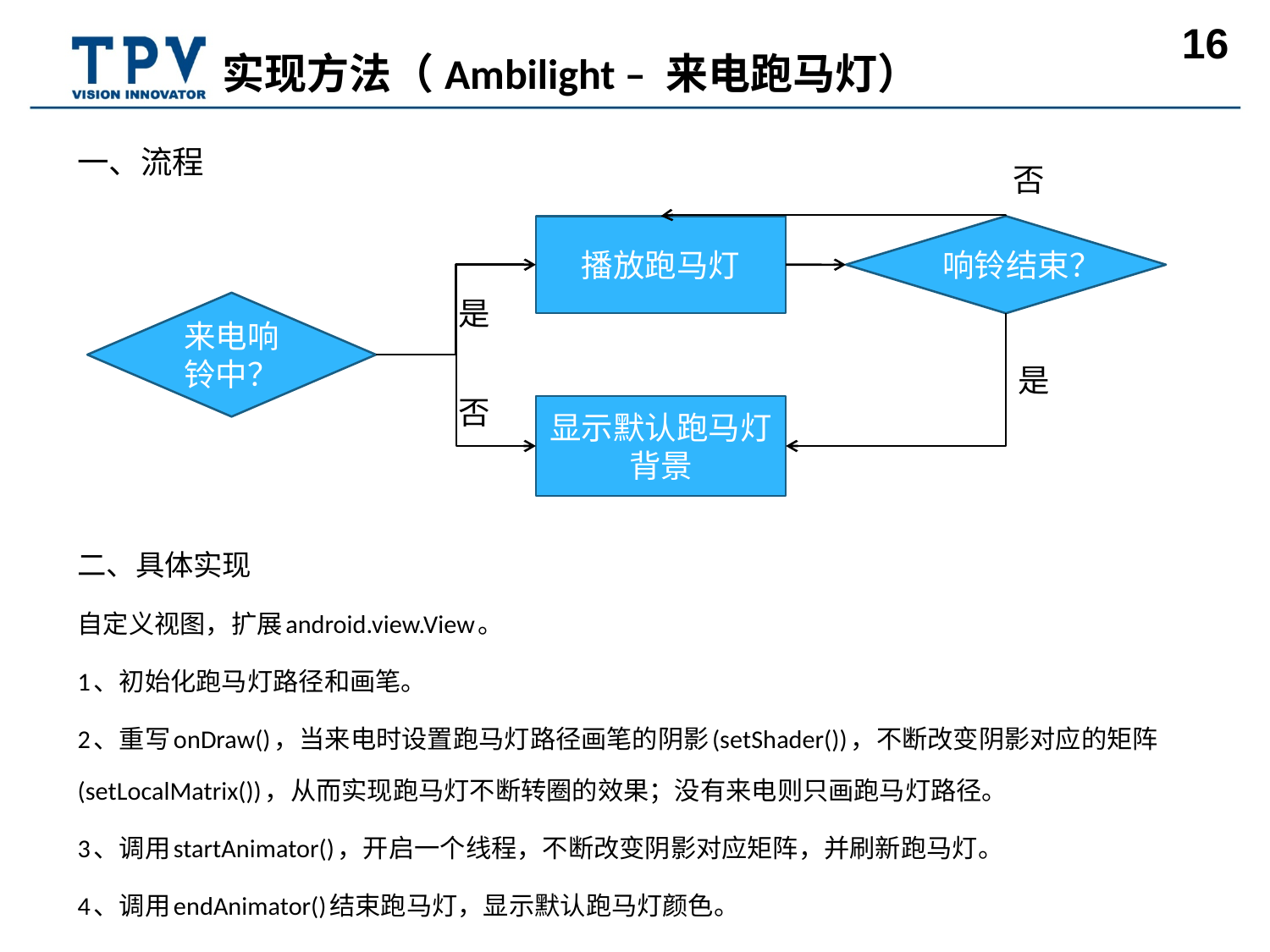

# 实现方法（Ambilight – 来电跑马灯）
一、流程
否
播放跑马灯
响铃结束？
是
来电响铃中？
是
否
显示默认跑马灯背景
二、具体实现
自定义视图，扩展android.view.View。
1、初始化跑马灯路径和画笔。
2、重写onDraw()，当来电时设置跑马灯路径画笔的阴影(setShader())，不断改变阴影对应的矩阵(setLocalMatrix())，从而实现跑马灯不断转圈的效果；没有来电则只画跑马灯路径。
3、调用startAnimator()，开启一个线程，不断改变阴影对应矩阵，并刷新跑马灯。
4、调用endAnimator()结束跑马灯，显示默认跑马灯颜色。